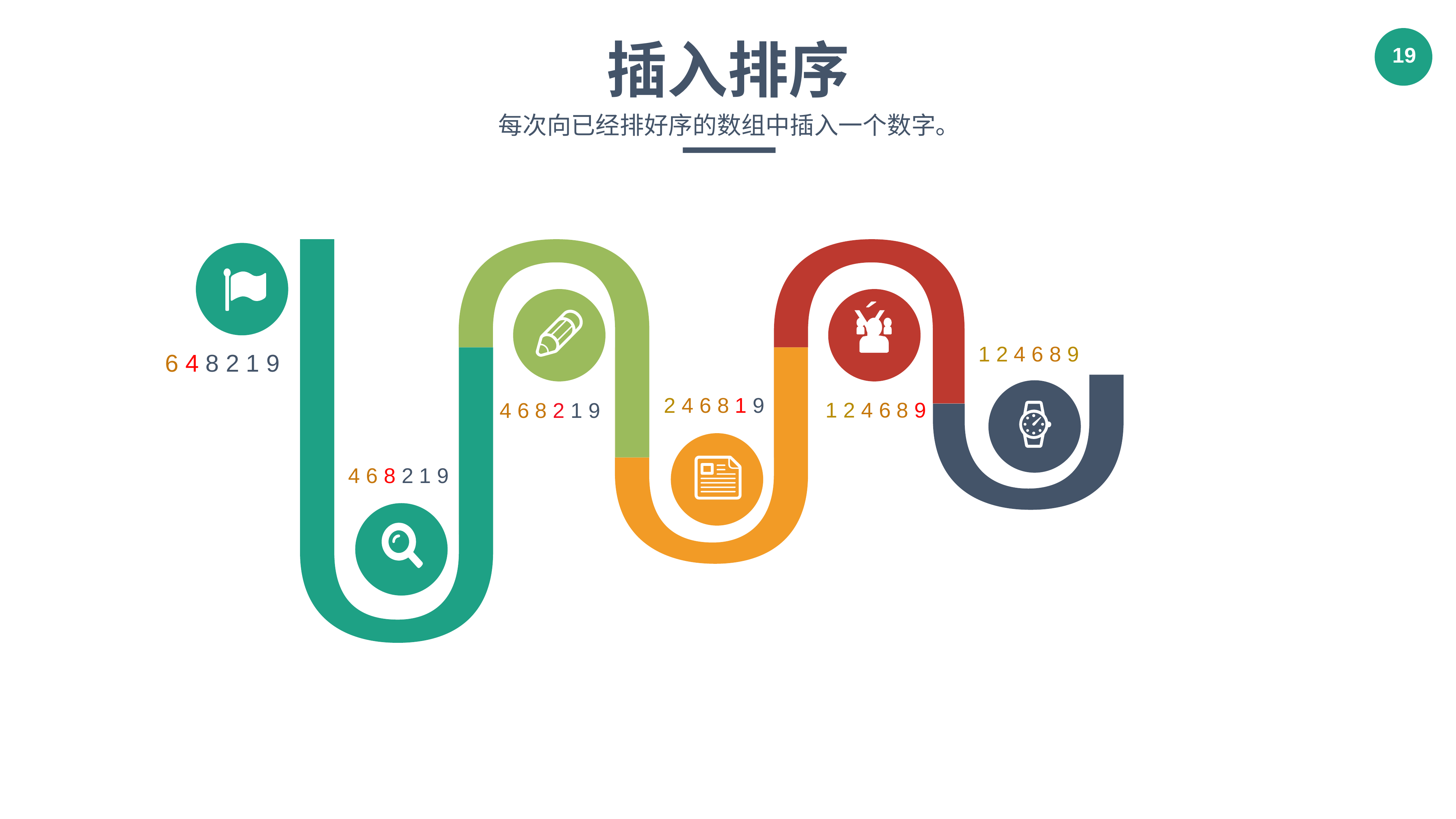

插入排序
每次向已经排好序的数组中插入一个数字。

Ý

1 2 4 6 8 9
6 4 8 2 1 9

2 4 6 8 1 9
1 2 4 6 8 9
4 6 8 2 1 9

4 6 8 2 1 9